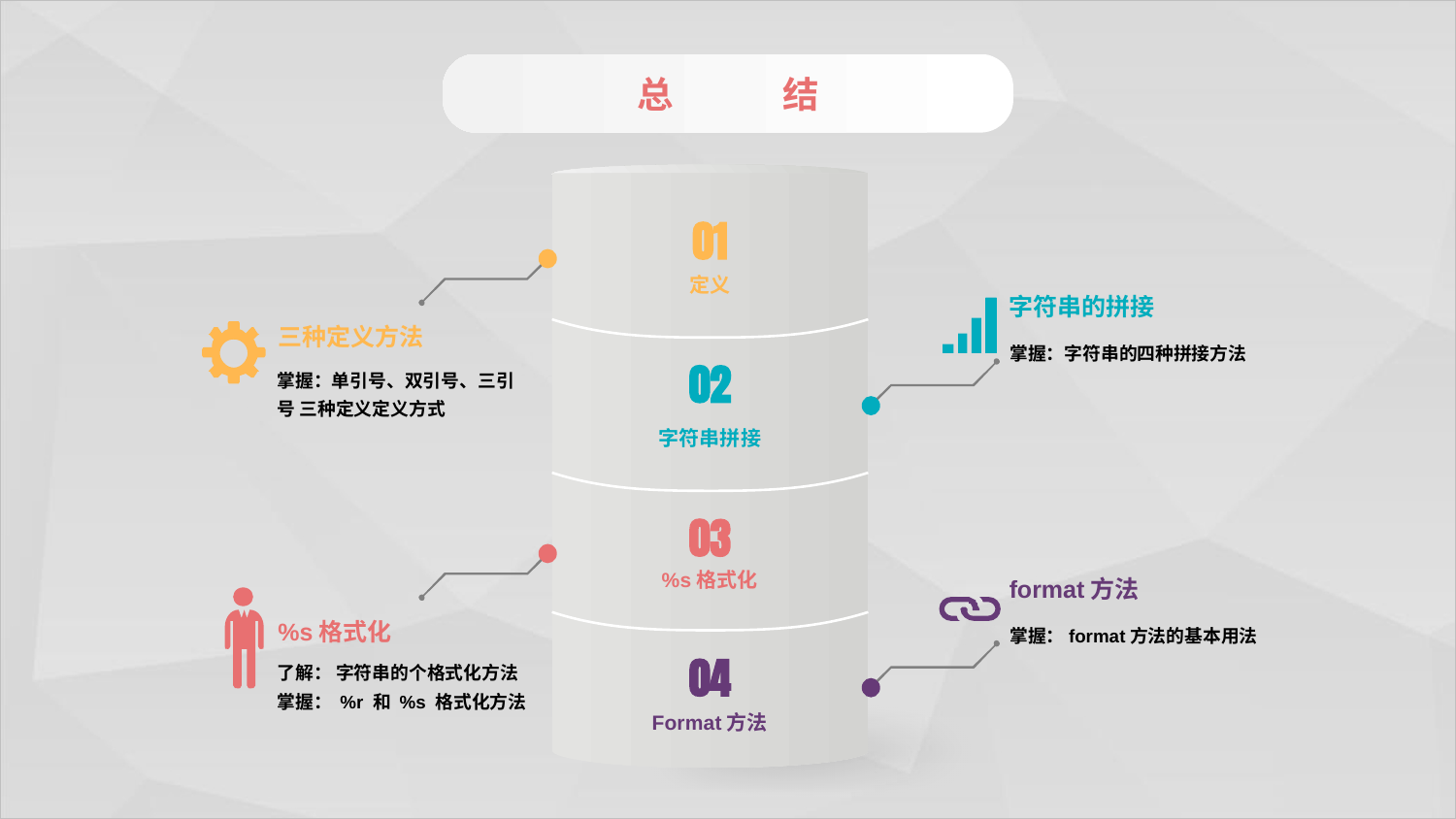

总	结

01
定义

字符串的拼接

掌握：字符串的四种拼接方法
三种定义方法

掌握：单引号、双引号、三引号 三种定义定义方式
02
字符串拼接

03
%s格式化

format方法

掌握：format方法的基本用法

%s格式化
了解： 字符串的个格式化方法
掌握： %r 和 %s 格式化方法

04
Format方法